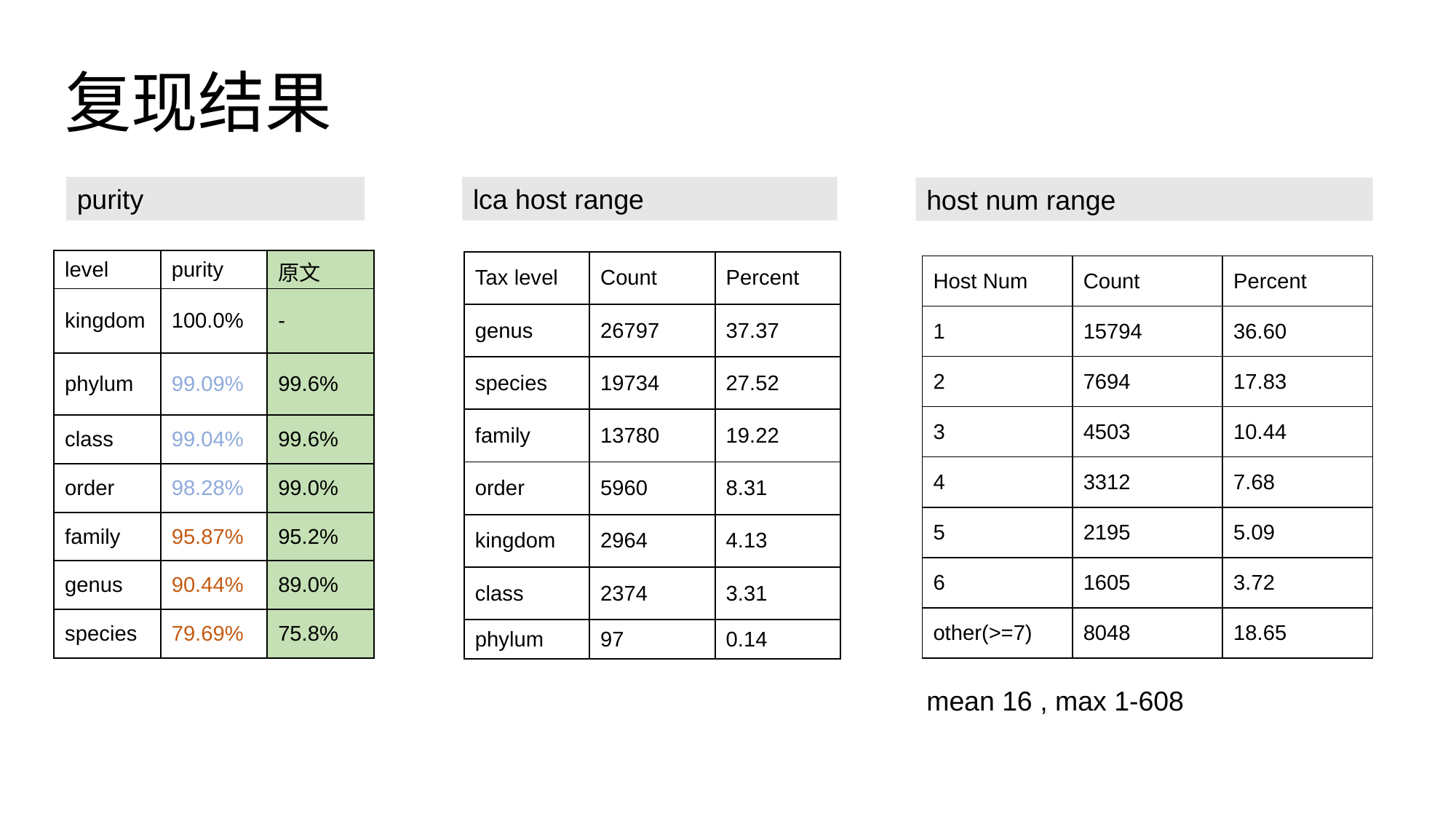

# 复现结果​
purity​
lca host range​
host num range
​
​
​
​
| level | purity | 原文 |
| --- | --- | --- |
| kingdom | 100.0% | - |
| phylum | 99.09% | 99.6% |
| class | 99.04% | 99.6% |
| order | 98.28% | 99.0% |
| family | 95.87% | 95.2% |
| genus | 90.44% | 89.0% |
| species | 79.69% | 75.8% |
| Tax level | Count | Percent |
| --- | --- | --- |
| genus | 26797 | 37.37 |
| species | 19734 | 27.52 |
| family | 13780 | 19.22 |
| order | 5960 | 8.31 |
| kingdom | 2964 | 4.13 |
| class | 2374 | 3.31 |
| phylum | 97 | 0.14 |
| Host Num | Count | Percent |
| --- | --- | --- |
| 1 | 15794 | 36.60 |
| 2 | 7694 | 17.83 |
| 3 | 4503 | 10.44 |
| 4 | 3312 | 7.68 |
| 5 | 2195 | 5.09 |
| 6 | 1605 | 3.72 |
| other(>=7) | 8048 | 18.65 |
​
​
mean 16 , max 1-608​